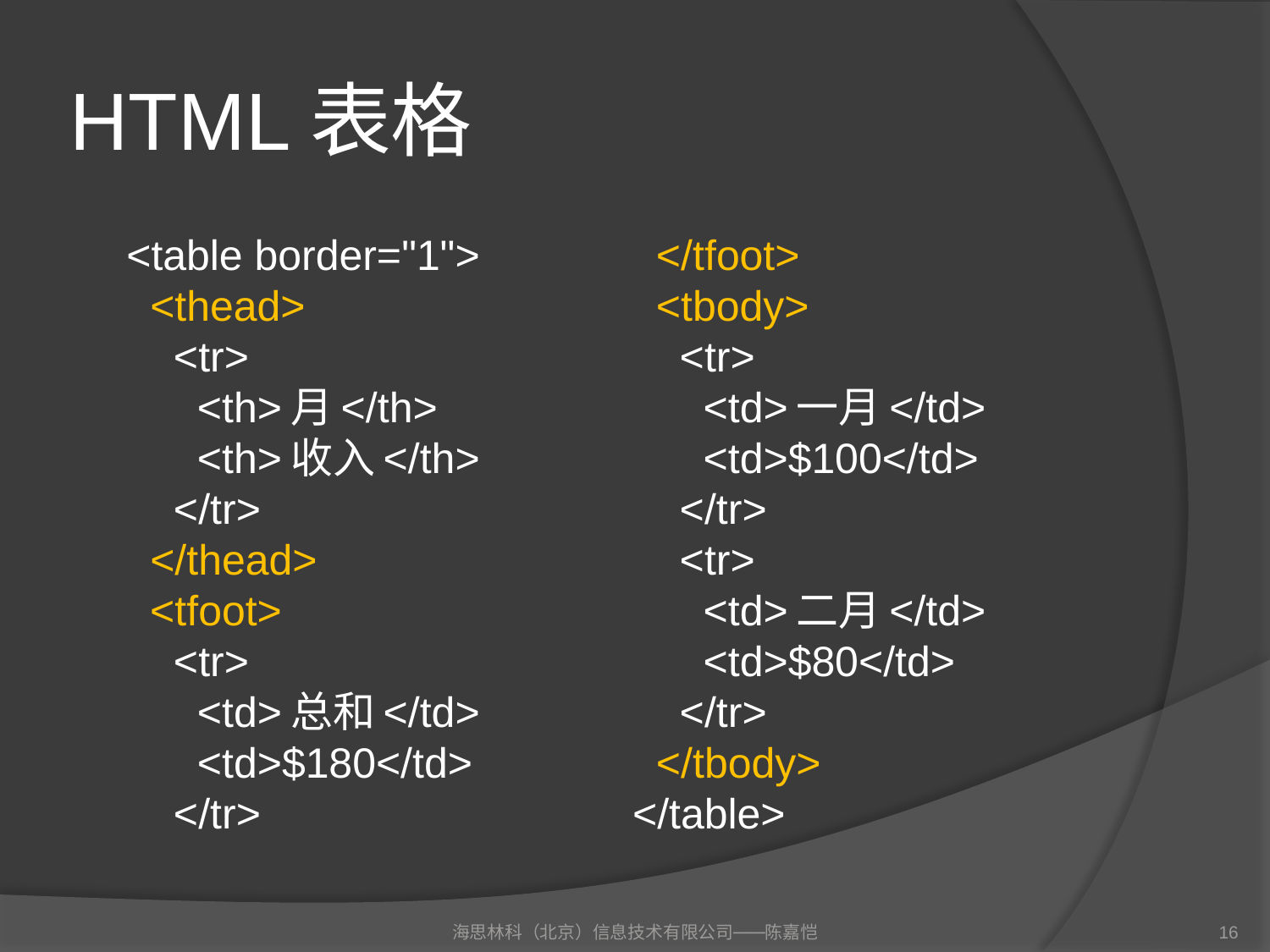

# HTML表格
	<table border="1">
  <thead>
    <tr>
      <th>月</th>
      <th>收入</th>
    </tr>
  </thead>
  <tfoot>
    <tr>
      <td>总和</td>
      <td>$180</td>
    </tr>
  </tfoot>
  <tbody>
    <tr>
      <td>一月</td>
      <td>$100</td>
    </tr>
    <tr>
      <td>二月</td>
      <td>$80</td>
    </tr>
  </tbody>
</table>
海思林科（北京）信息技术有限公司——陈嘉恺
16